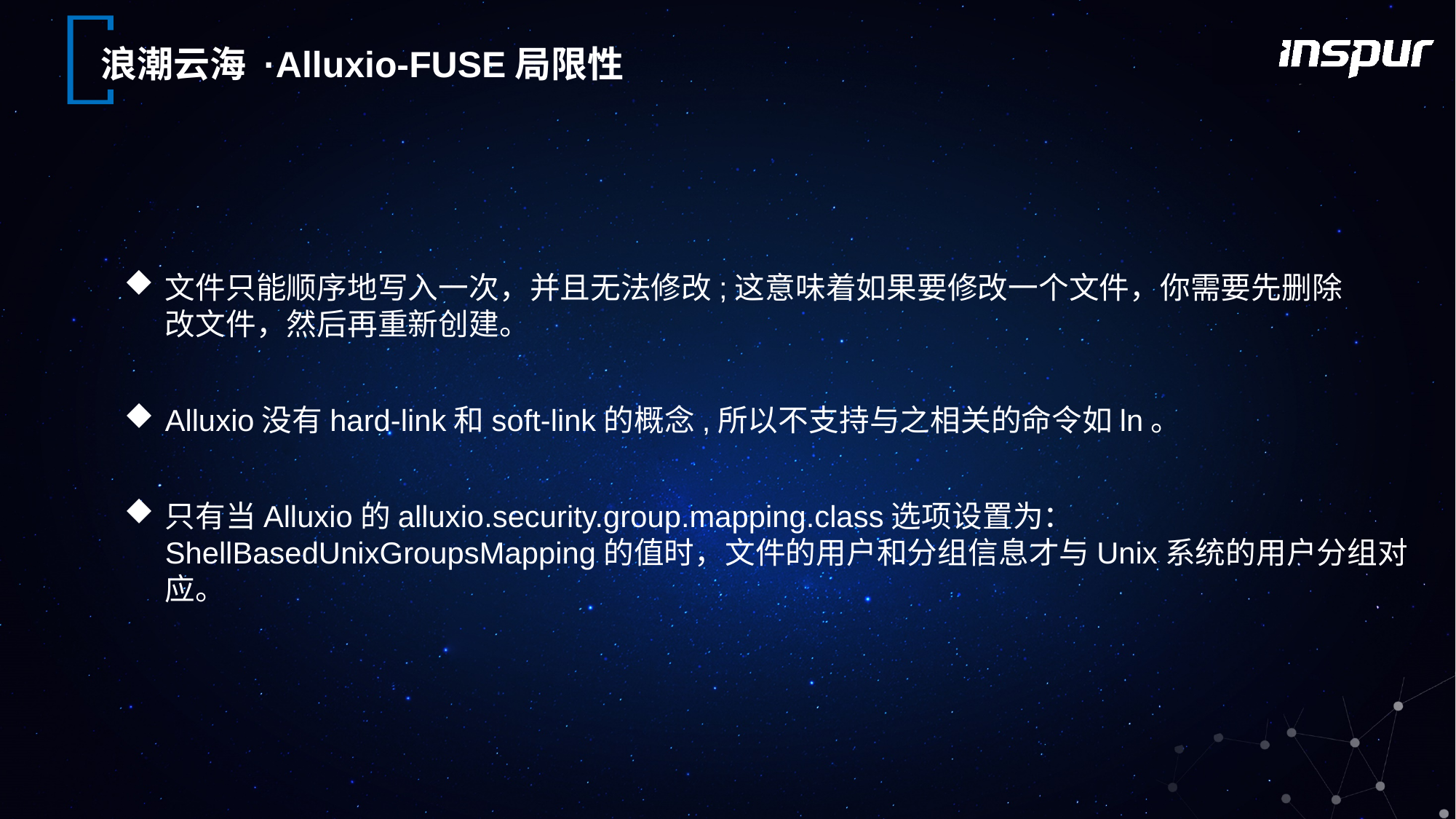

浪潮云海 ·Alluxio-FUSE局限性
文件只能顺序地写入一次，并且无法修改;这意味着如果要修改一个文件，你需要先删除改文件，然后再重新创建。
Alluxio没有hard-link和soft-link的概念,所以不支持与之相关的命令如ln。
只有当Alluxio的alluxio.security.group.mapping.class选项设置为：ShellBasedUnixGroupsMapping的值时，文件的用户和分组信息才与Unix系统的用户分组对应。